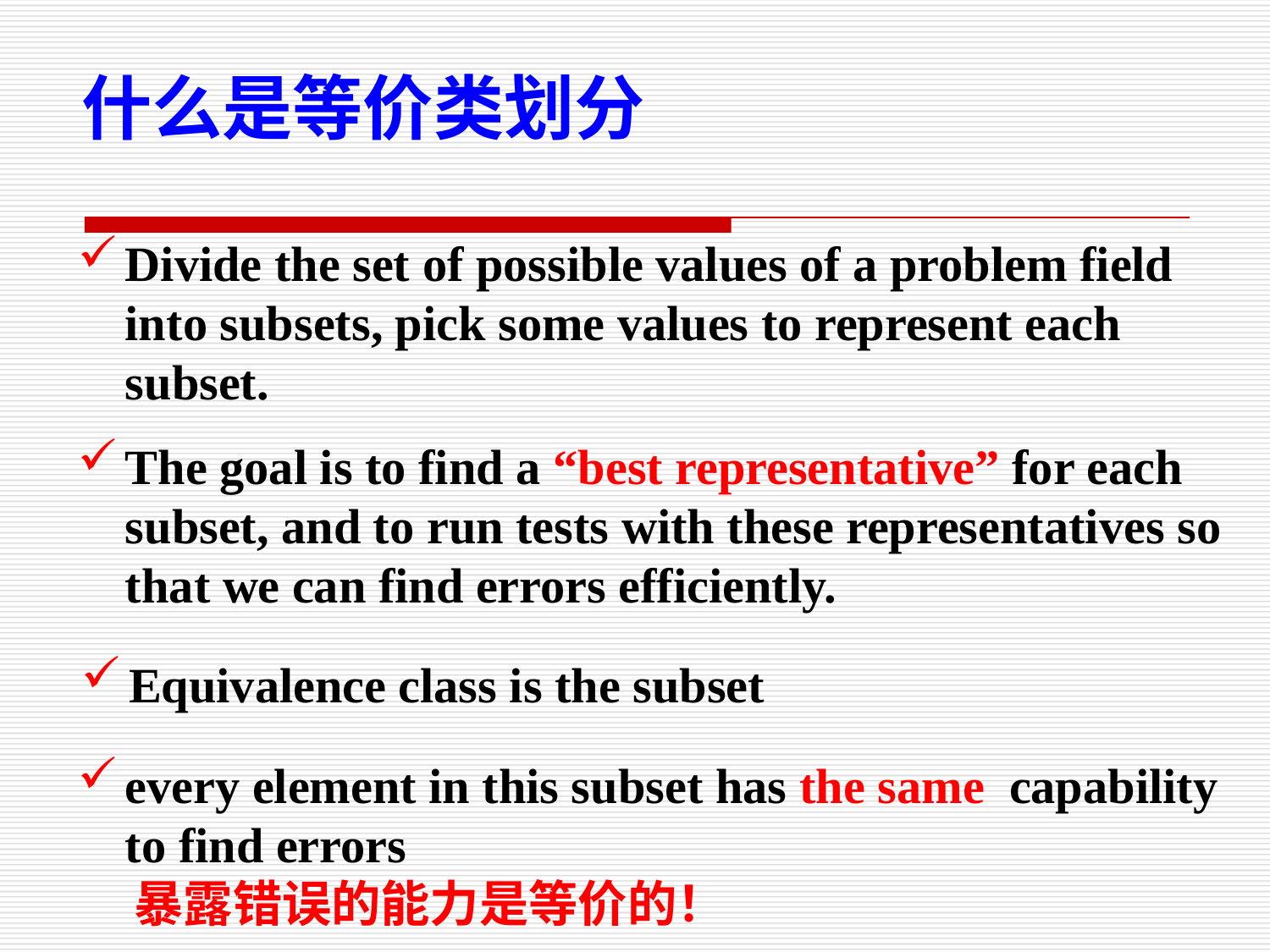

什么是等价类划分
Divide the set of possible values of a problem field into subsets, pick some values to represent each subset.
The goal is to find a “best representative” for each subset, and to run tests with these representatives so that we can find errors efficiently.
Equivalence class is the subset
every element in this subset has the same  capability to find errors
    暴露错误的能力是等价的！